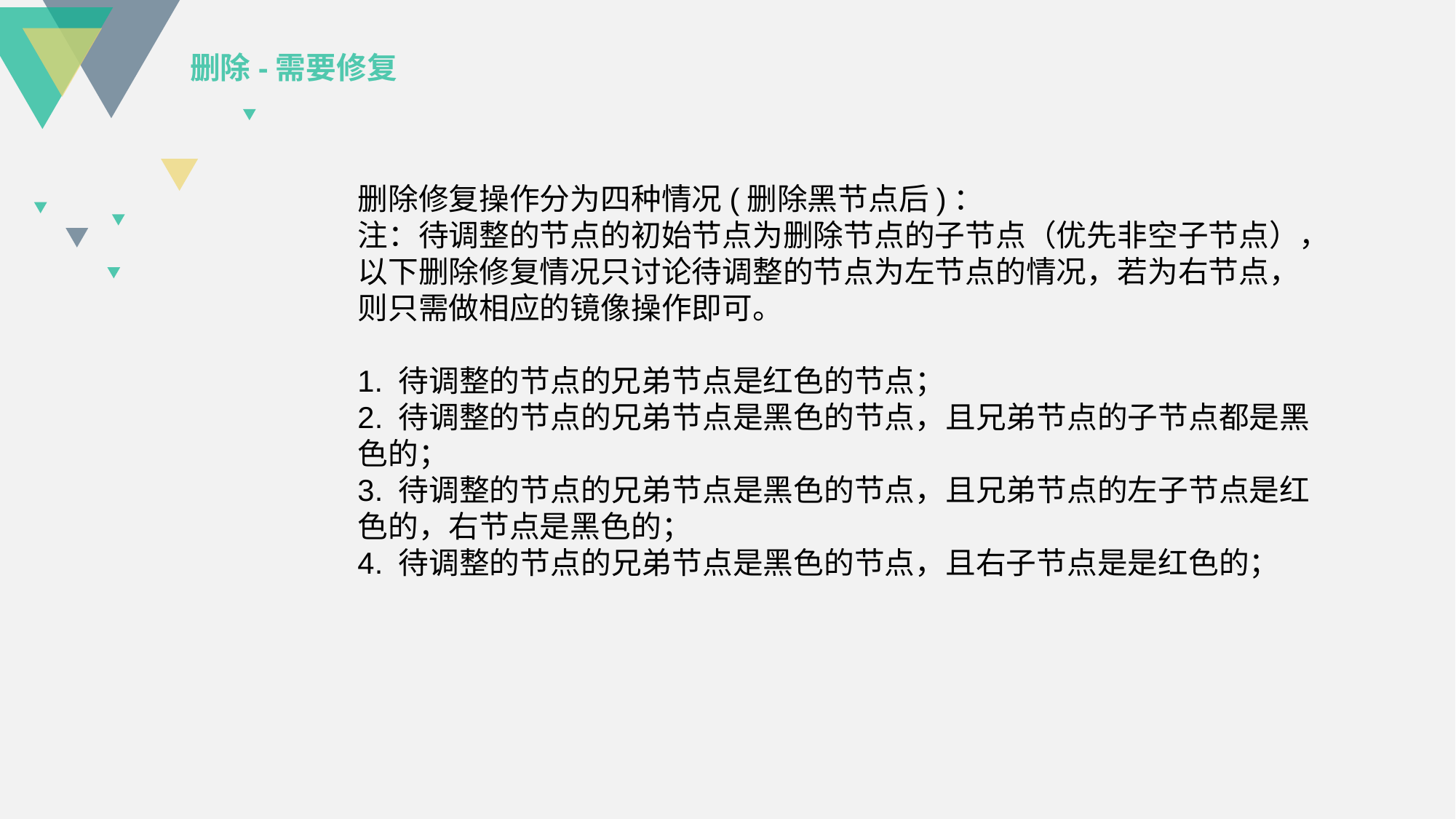

删除-需要修复
删除修复操作分为四种情况(删除黑节点后)：
注：待调整的节点的初始节点为删除节点的子节点（优先非空子节点），以下删除修复情况只讨论待调整的节点为左节点的情况，若为右节点，则只需做相应的镜像操作即可。

待调整的节点的兄弟节点是红色的节点；
2. 待调整的节点的兄弟节点是黑色的节点，且兄弟节点的子节点都是黑色的；
3. 待调整的节点的兄弟节点是黑色的节点，且兄弟节点的左子节点是红色的，右节点是黑色的；
4. 待调整的节点的兄弟节点是黑色的节点，且右子节点是是红色的；